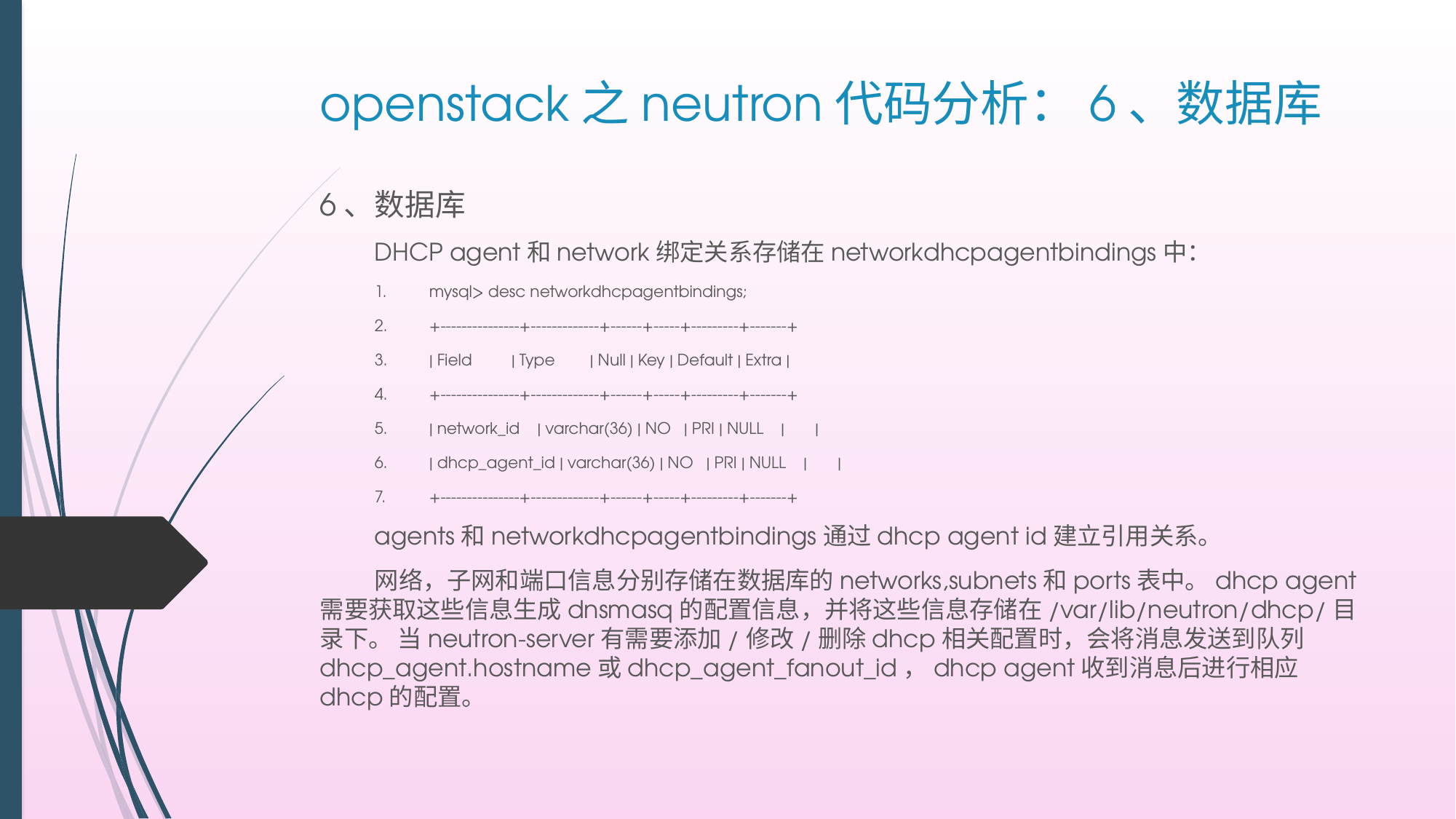

# openstack之neutron代码分析：6、数据库
6、数据库
DHCP agent和network绑定关系存储在networkdhcpagentbindings中：
1.	mysql> desc networkdhcpagentbindings;
2.	+---------------+-------------+------+-----+---------+-------+
3.	| Field         | Type        | Null | Key | Default | Extra |
4.	+---------------+-------------+------+-----+---------+-------+
5.	| network_id    | varchar(36) | NO   | PRI | NULL    |       |
6.	| dhcp_agent_id | varchar(36) | NO   | PRI | NULL    |       |
7.	+---------------+-------------+------+-----+---------+-------+
agents和networkdhcpagentbindings通过dhcp agent id建立引用关系。
网络，子网和端口信息分别存储在数据库的networks,subnets和ports表中。dhcp agent需要获取这些信息生成dnsmasq的配置信息，并将这些信息存储在/var/lib/neutron/dhcp/目录下。 当neutron-server有需要添加/修改/删除dhcp相关配置时，会将消息发送到队列dhcp_agent.hostname或dhcp_agent_fanout_id，dhcp agent收到消息后进行相应dhcp的配置。